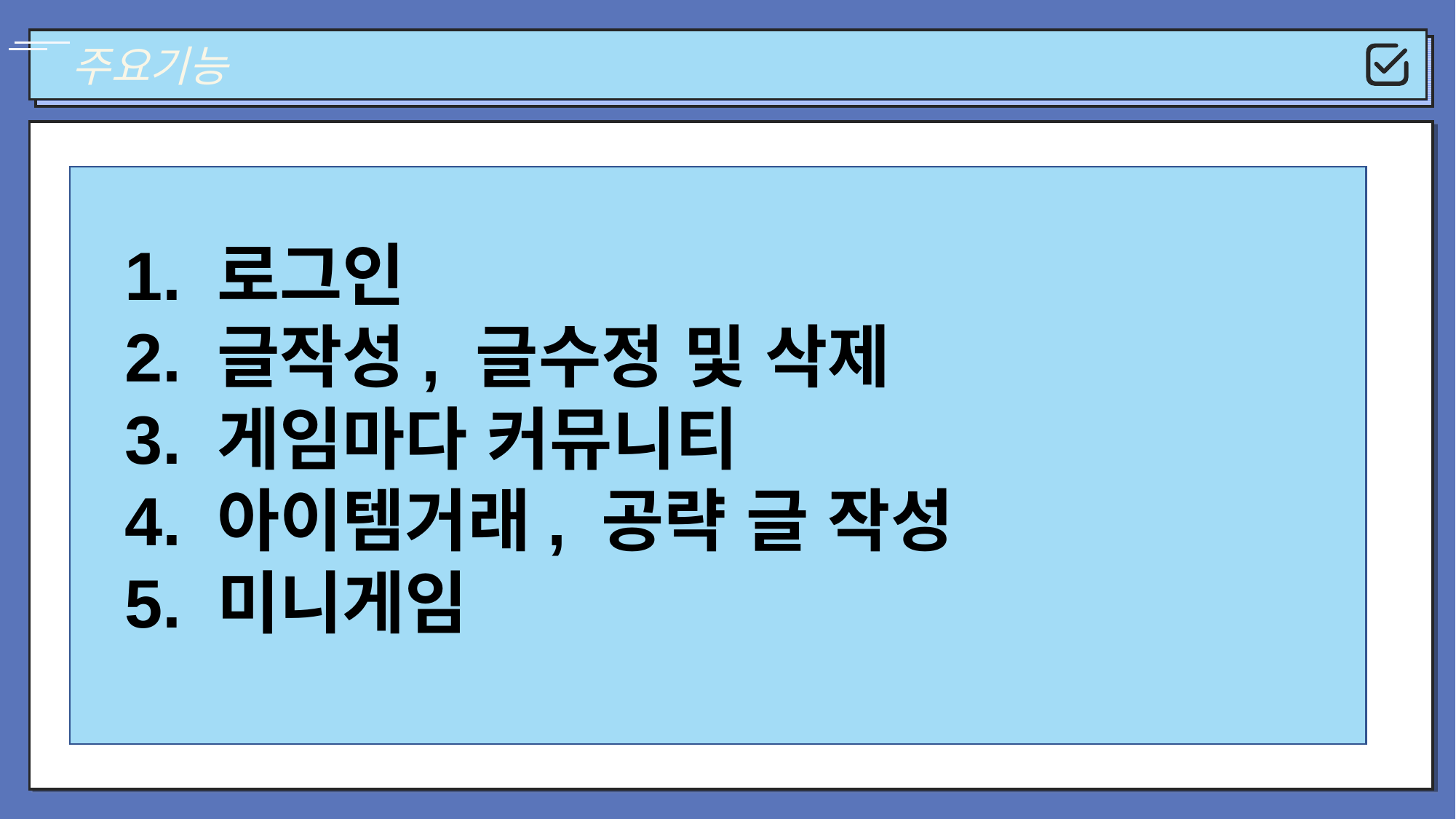

주요기능

1. 로그인
2. 글작성, 글수정 및 삭제
3. 게임마다 커뮤니티
4. 아이템거래, 공략 글 작성
5. 미니게임